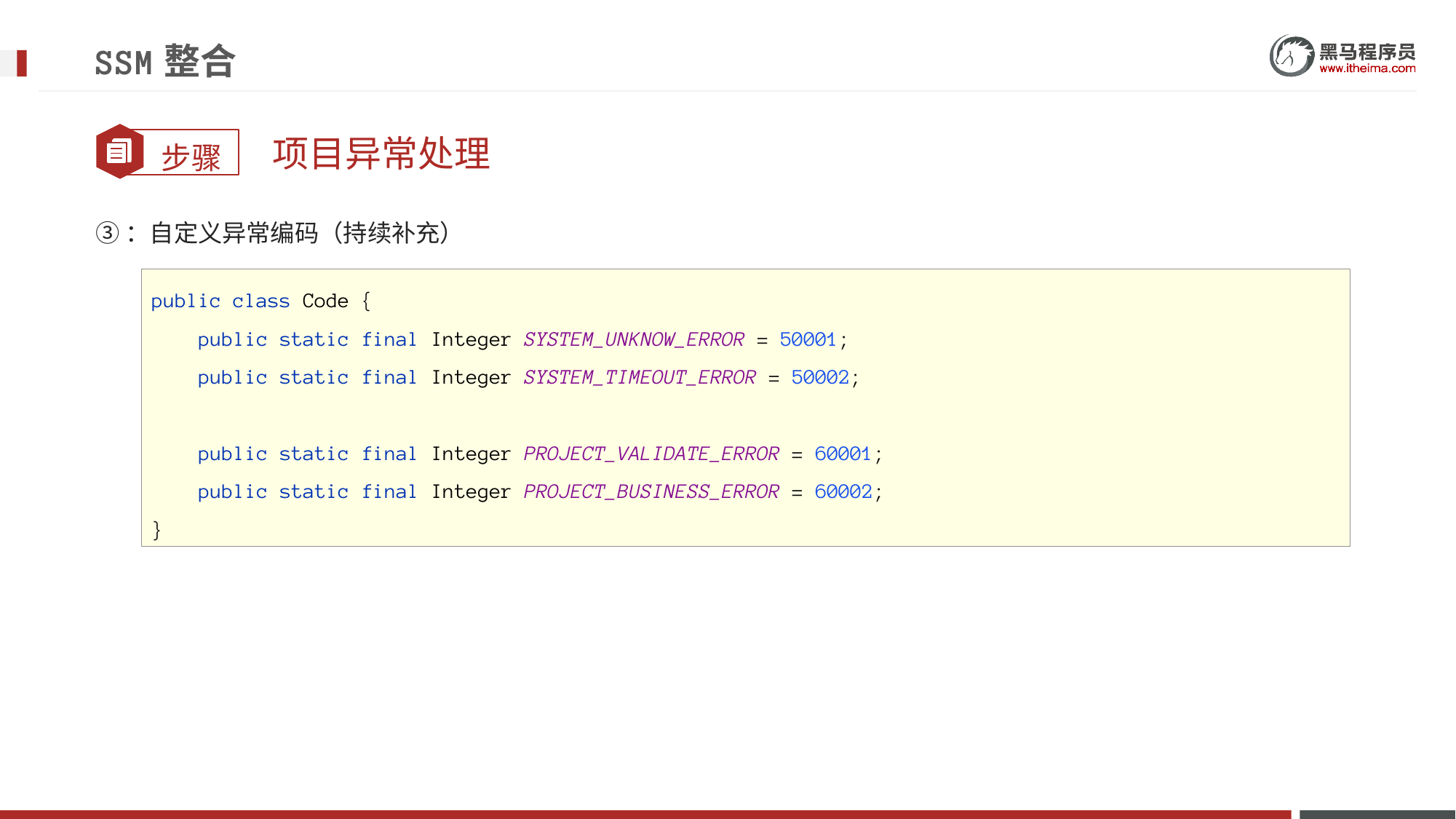

# SSM整合
项目异常处理
③：自定义异常编码（持续补充）
public class Code {
    public static final Integer SYSTEM_UNKNOW_ERROR = 50001;
    public static final Integer SYSTEM_TIMEOUT_ERROR = 50002;
    public static final Integer PROJECT_VALIDATE_ERROR = 60001;
    public static final Integer PROJECT_BUSINESS_ERROR = 60002;
}